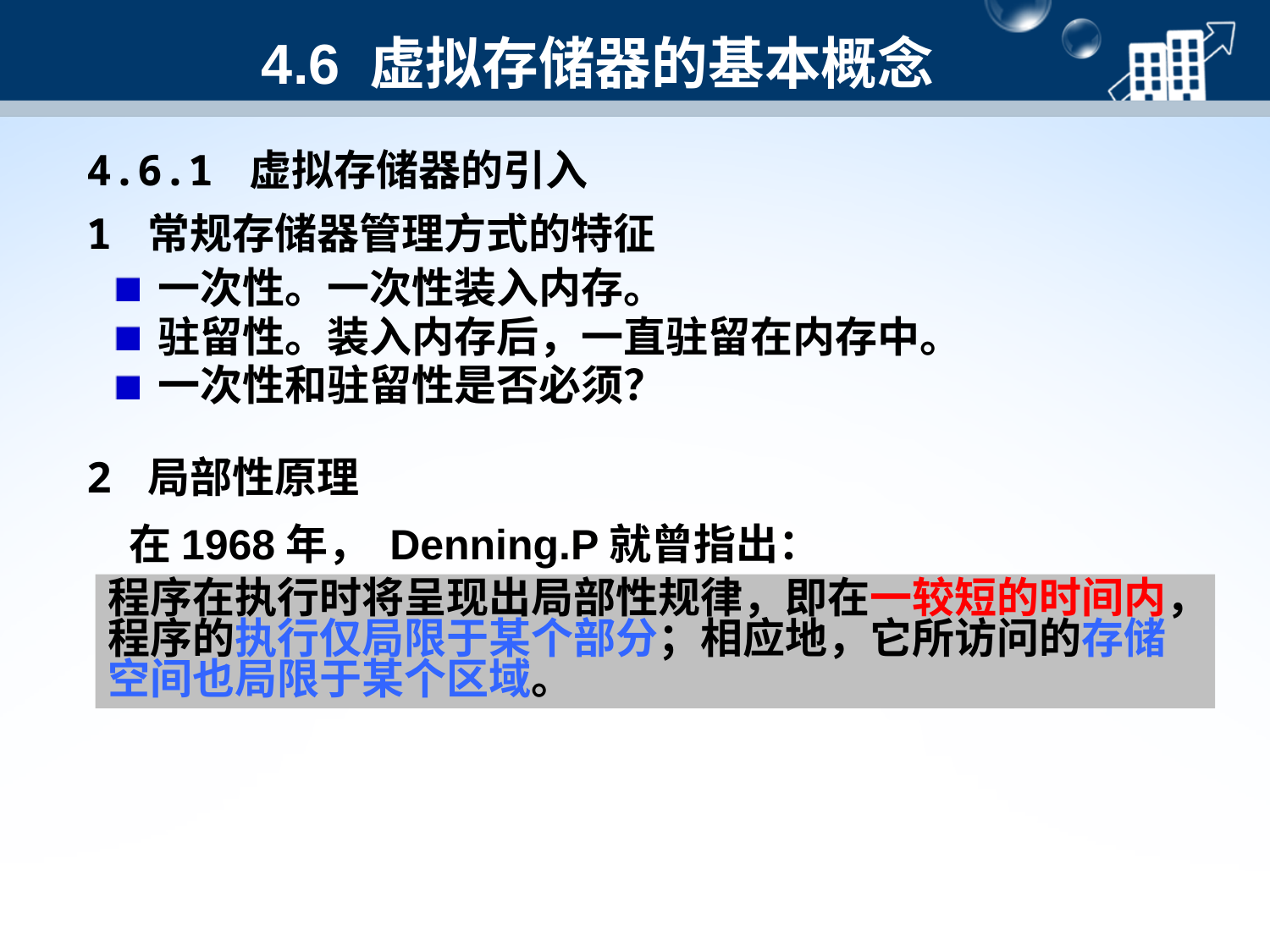

4.6 虚拟存储器的基本概念
# 4.6.1 虚拟存储器的引入
1 常规存储器管理方式的特征
一次性。一次性装入内存。
驻留性。装入内存后，一直驻留在内存中。
一次性和驻留性是否必须？
2 局部性原理
在1968年， Denning.P就曾指出：
程序在执行时将呈现出局部性规律，即在一较短的时间内，程序的执行仅局限于某个部分；相应地，它所访问的存储空间也局限于某个区域。